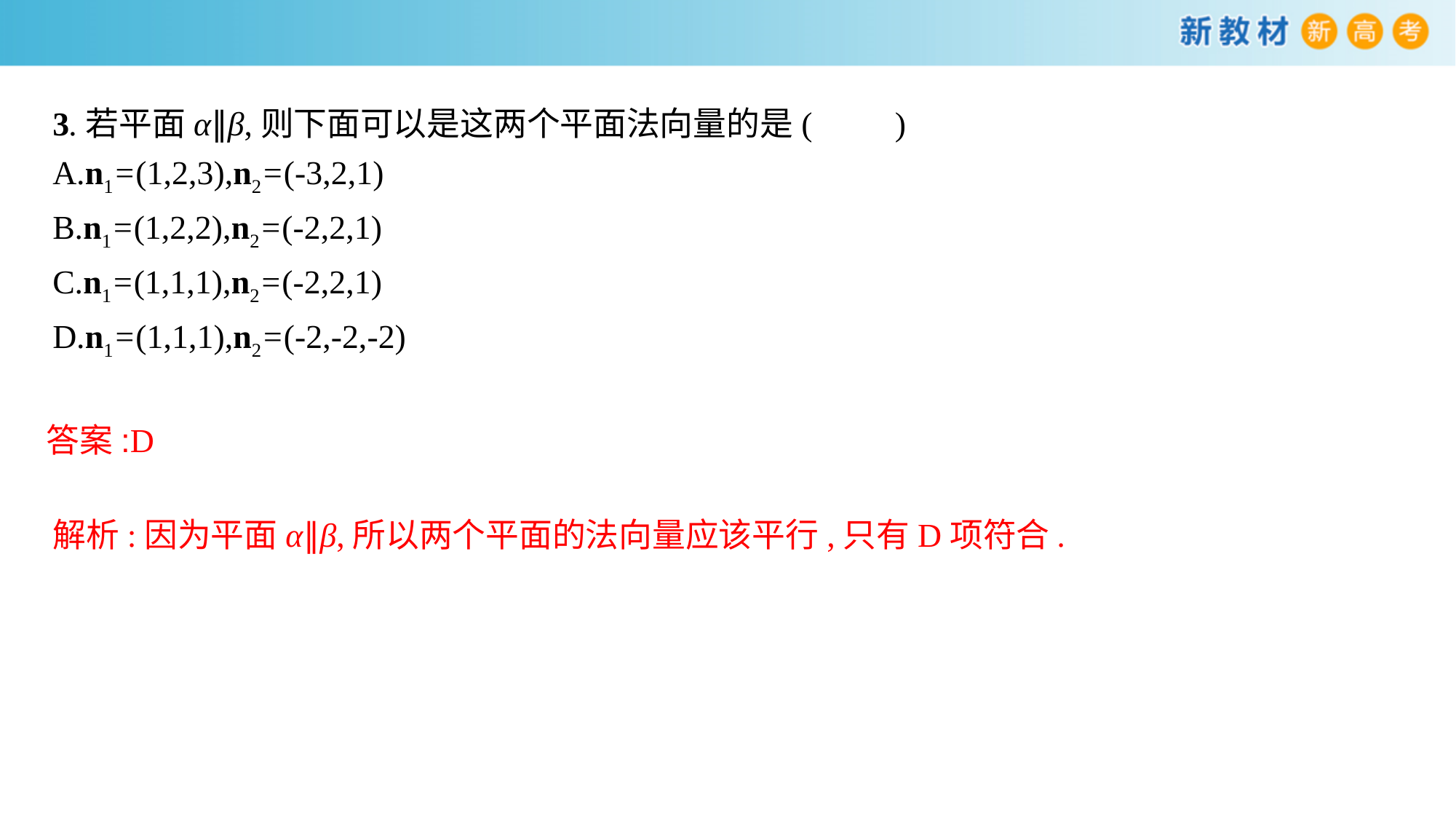

3.若平面α∥β,则下面可以是这两个平面法向量的是(　　)
A.n1=(1,2,3),n2=(-3,2,1)
B.n1=(1,2,2),n2=(-2,2,1)
C.n1=(1,1,1),n2=(-2,2,1)
D.n1=(1,1,1),n2=(-2,-2,-2)
答案:D
解析:因为平面α∥β,所以两个平面的法向量应该平行,只有D项符合.